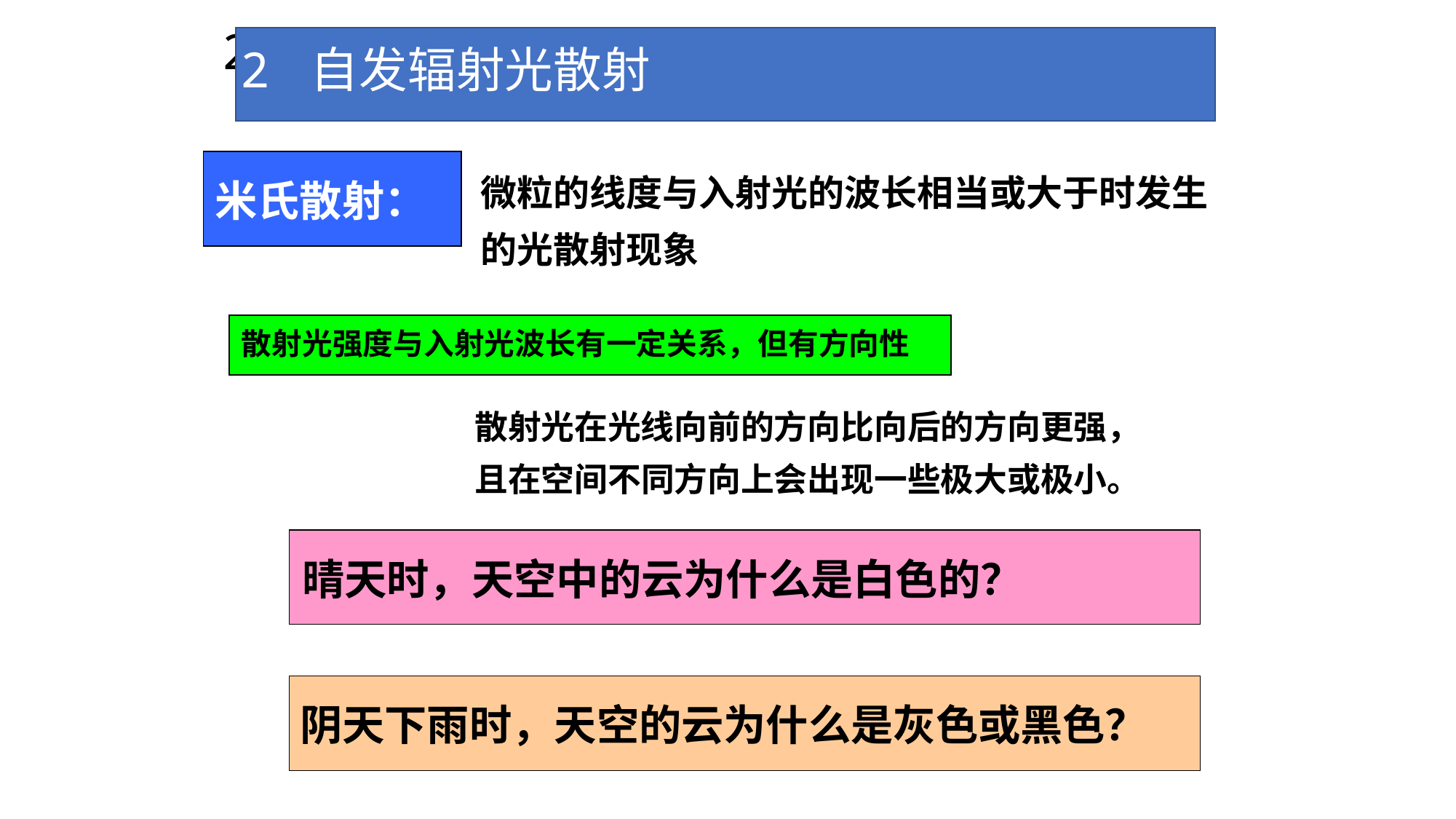

2 自发辐射光散射
2 自发辐射光散射

微粒的线度与入射光的波长相当或大于时发生的光散射现象
米氏散射：

散射光强度与入射光波长有一定关系，但有方向性
散射光在光线向前的方向比向后的方向更强，
且在空间不同方向上会出现一些极大或极小。

晴天时，天空中的云为什么是白色的？

阴天下雨时，天空的云为什么是灰色或黑色？